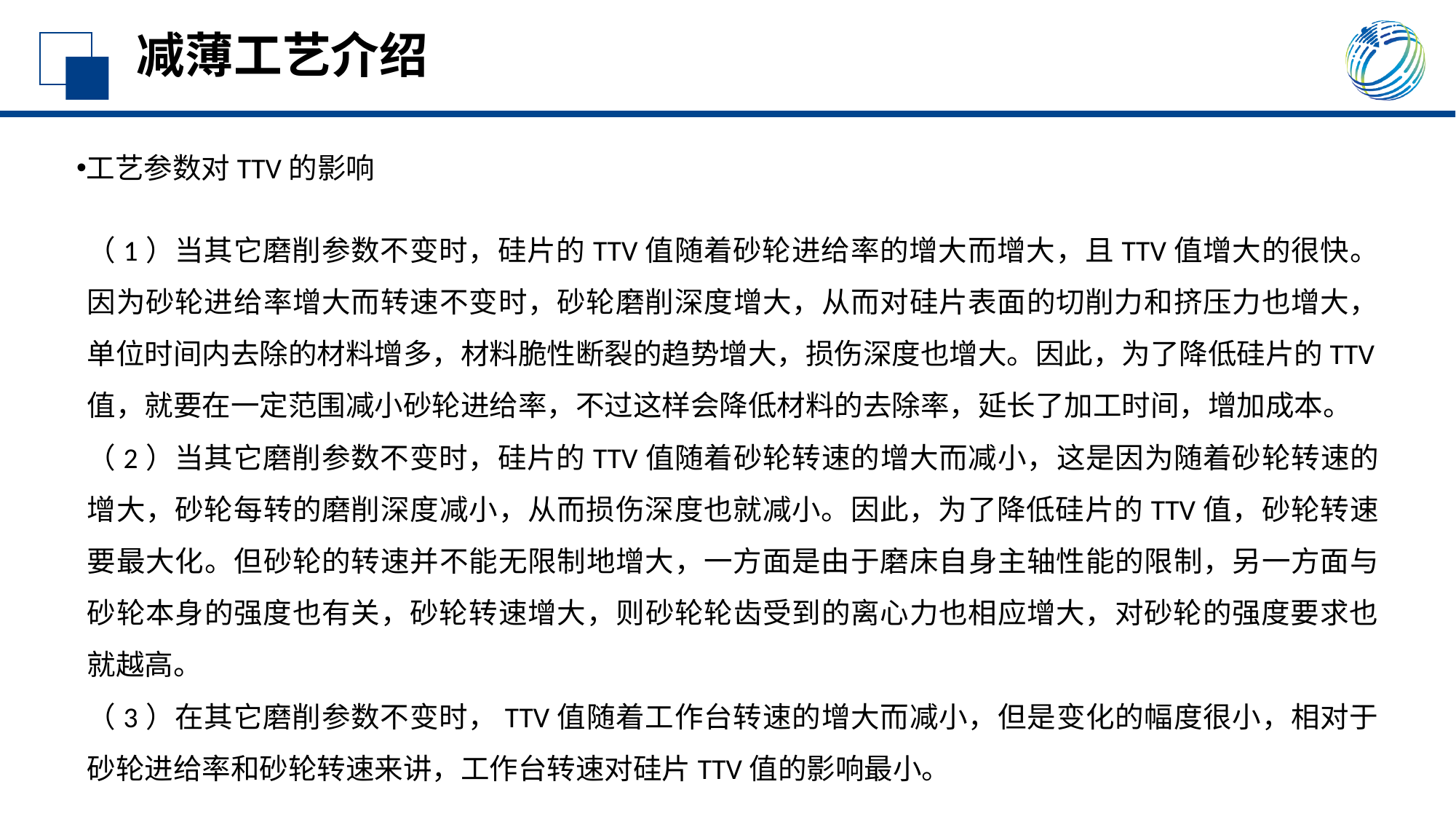

# 减薄工艺介绍

工艺参数对TTV的影响

（1）当其它磨削参数不变时，硅片的TTV值随着砂轮进给率的增大而增大，且TTV值增大的很快。因为砂轮进给率增大而转速不变时，砂轮磨削深度增大，从而对硅片表面的切削力和挤压力也增大，单位时间内去除的材料增多，材料脆性断裂的趋势增大，损伤深度也增大。因此，为了降低硅片的TTV值，就要在一定范围减小砂轮进给率，不过这样会降低材料的去除率，延长了加工时间，增加成本。
（2）当其它磨削参数不变时，硅片的TTV值随着砂轮转速的增大而减小，这是因为随着砂轮转速的增大，砂轮每转的磨削深度减小，从而损伤深度也就减小。因此，为了降低硅片的TTV值，砂轮转速要最大化。但砂轮的转速并不能无限制地增大，一方面是由于磨床自身主轴性能的限制，另一方面与砂轮本身的强度也有关，砂轮转速增大，则砂轮轮齿受到的离心力也相应增大，对砂轮的强度要求也就越高。
（3）在其它磨削参数不变时，TTV值随着工作台转速的增大而减小，但是变化的幅度很小，相对于砂轮进给率和砂轮转速来讲，工作台转速对硅片TTV值的影响最小。